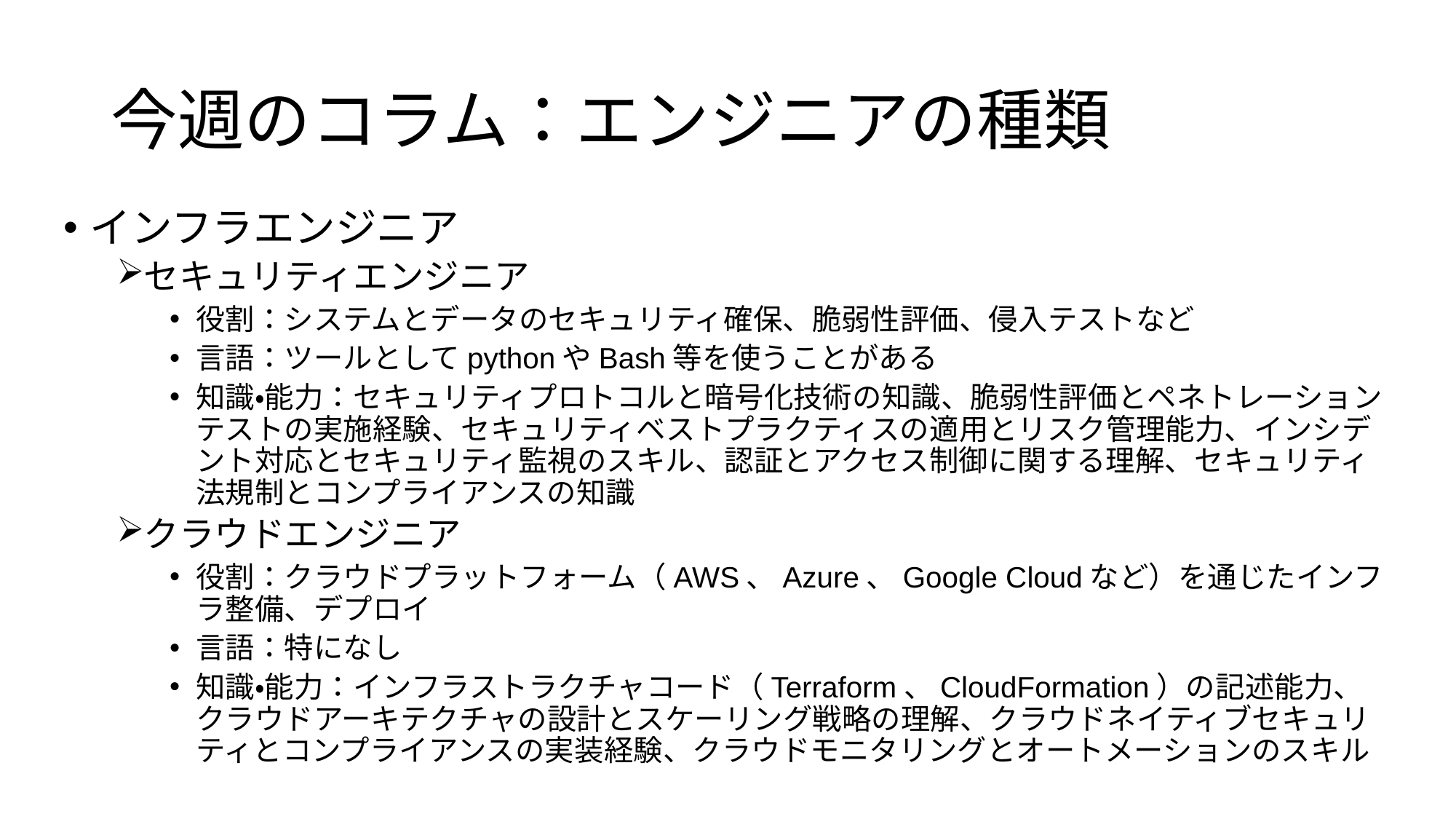

# 今週のコラム：エンジニアの種類
インフラエンジニア
セキュリティエンジニア
役割：システムとデータのセキュリティ確保、脆弱性評価、侵入テストなど
言語：ツールとしてpythonやBash等を使うことがある
知識・能力：セキュリティプロトコルと暗号化技術の知識、脆弱性評価とペネトレーションテストの実施経験、セキュリティベストプラクティスの適用とリスク管理能力、インシデント対応とセキュリティ監視のスキル、認証とアクセス制御に関する理解、セキュリティ法規制とコンプライアンスの知識
クラウドエンジニア
役割：クラウドプラットフォーム（AWS、Azure、Google Cloudなど）を通じたインフラ整備、デプロイ
言語：特になし
知識・能力：インフラストラクチャコード（Terraform、CloudFormation）の記述能力、クラウドアーキテクチャの設計とスケーリング戦略の理解、クラウドネイティブセキュリティとコンプライアンスの実装経験、クラウドモニタリングとオートメーションのスキル